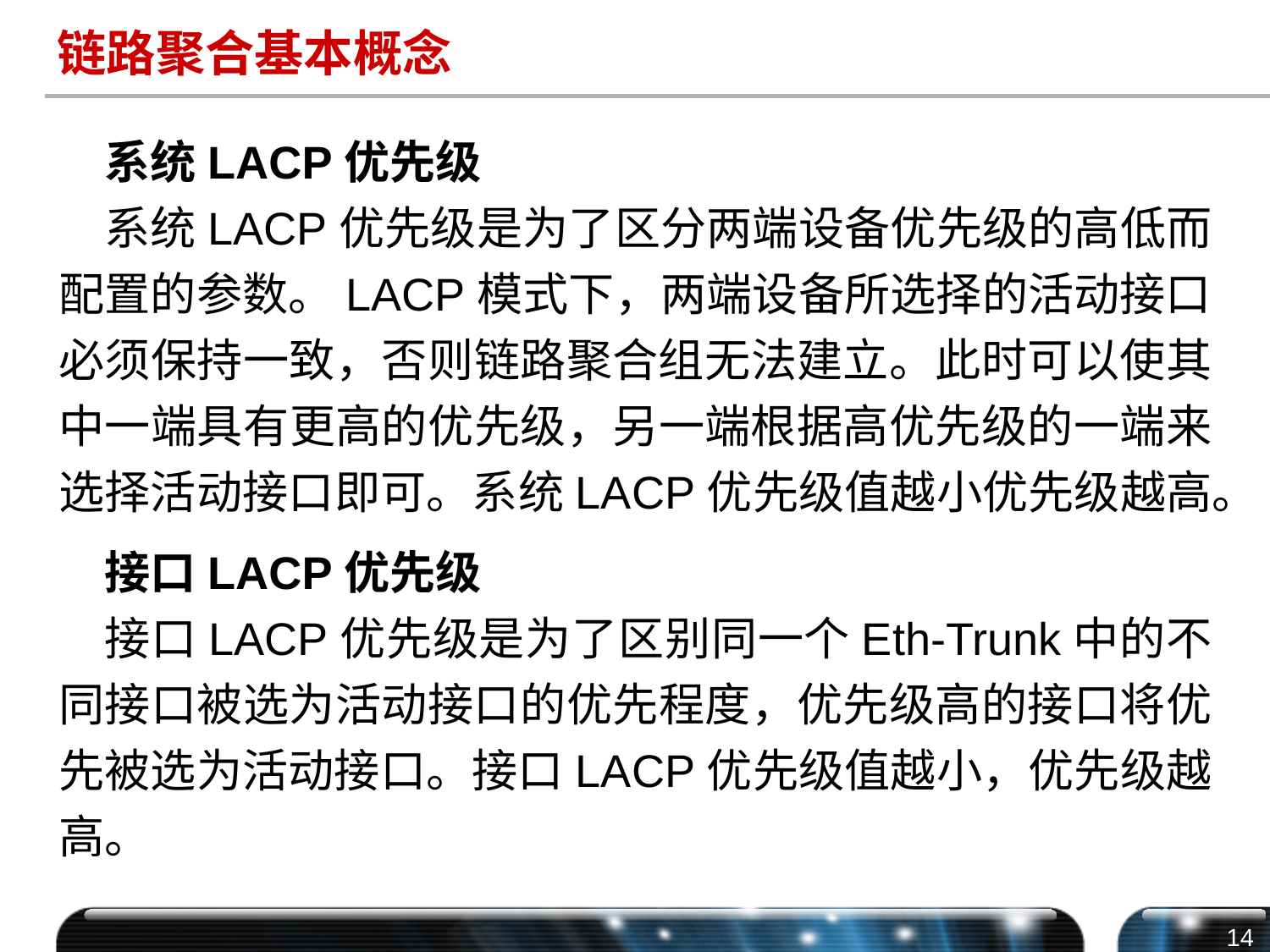

# 链路聚合基本概念
系统LACP优先级
系统LACP优先级是为了区分两端设备优先级的高低而配置的参数。LACP模式下，两端设备所选择的活动接口必须保持一致，否则链路聚合组无法建立。此时可以使其中一端具有更高的优先级，另一端根据高优先级的一端来选择活动接口即可。系统LACP优先级值越小优先级越高。
接口LACP优先级
接口LACP优先级是为了区别同一个Eth-Trunk中的不同接口被选为活动接口的优先程度，优先级高的接口将优先被选为活动接口。接口LACP优先级值越小，优先级越高。